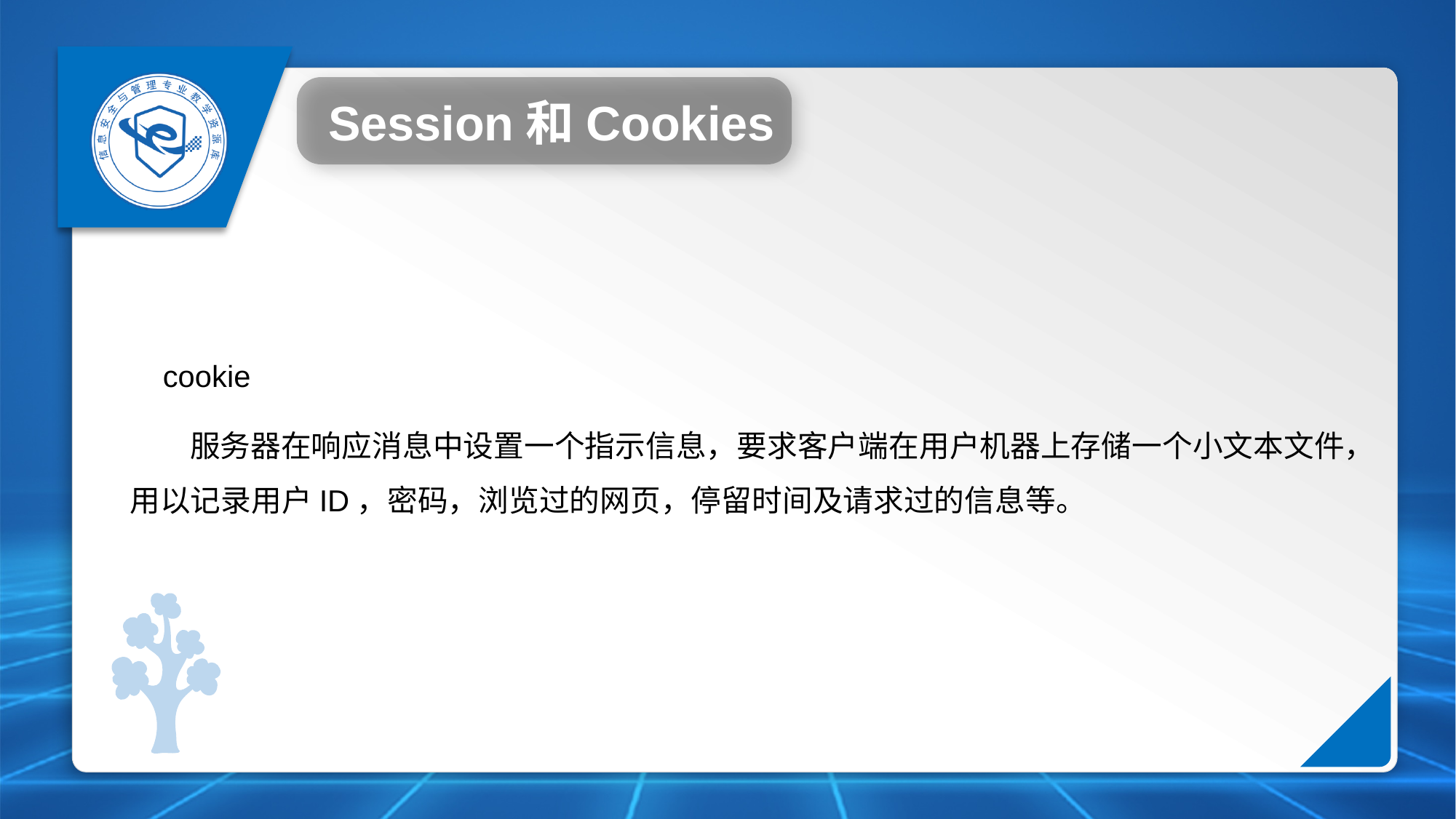

Session和Cookies
cookie
服务器在响应消息中设置一个指示信息，要求客户端在用户机器上存储一个小文本文件，用以记录用户ID，密码，浏览过的网页，停留时间及请求过的信息等。